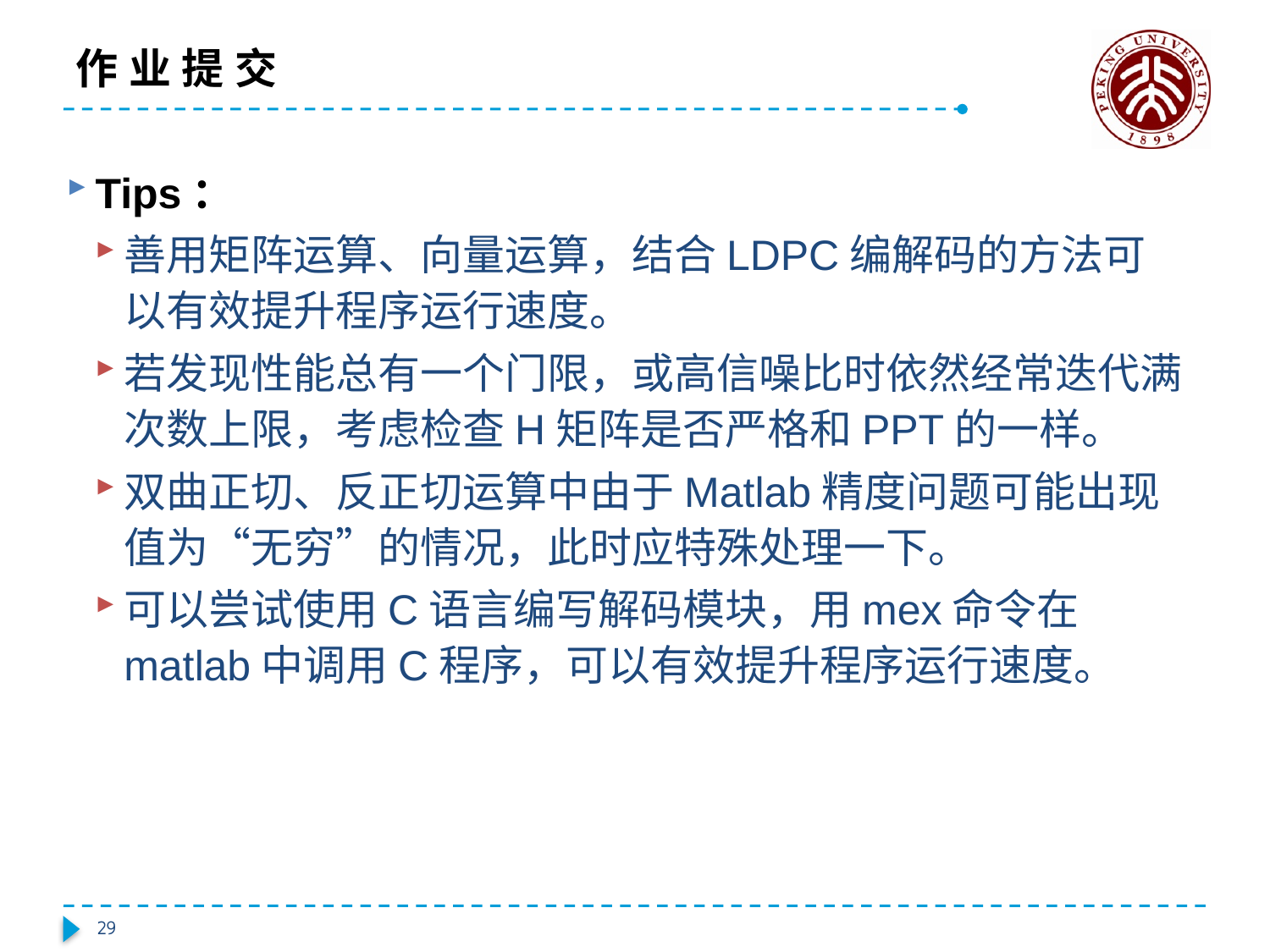

# 作业提交
Tips：
善用矩阵运算、向量运算，结合LDPC编解码的方法可以有效提升程序运行速度。
若发现性能总有一个门限，或高信噪比时依然经常迭代满次数上限，考虑检查H矩阵是否严格和PPT的一样。
双曲正切、反正切运算中由于Matlab精度问题可能出现值为“无穷”的情况，此时应特殊处理一下。
可以尝试使用C语言编写解码模块，用mex命令在matlab中调用C程序，可以有效提升程序运行速度。
29